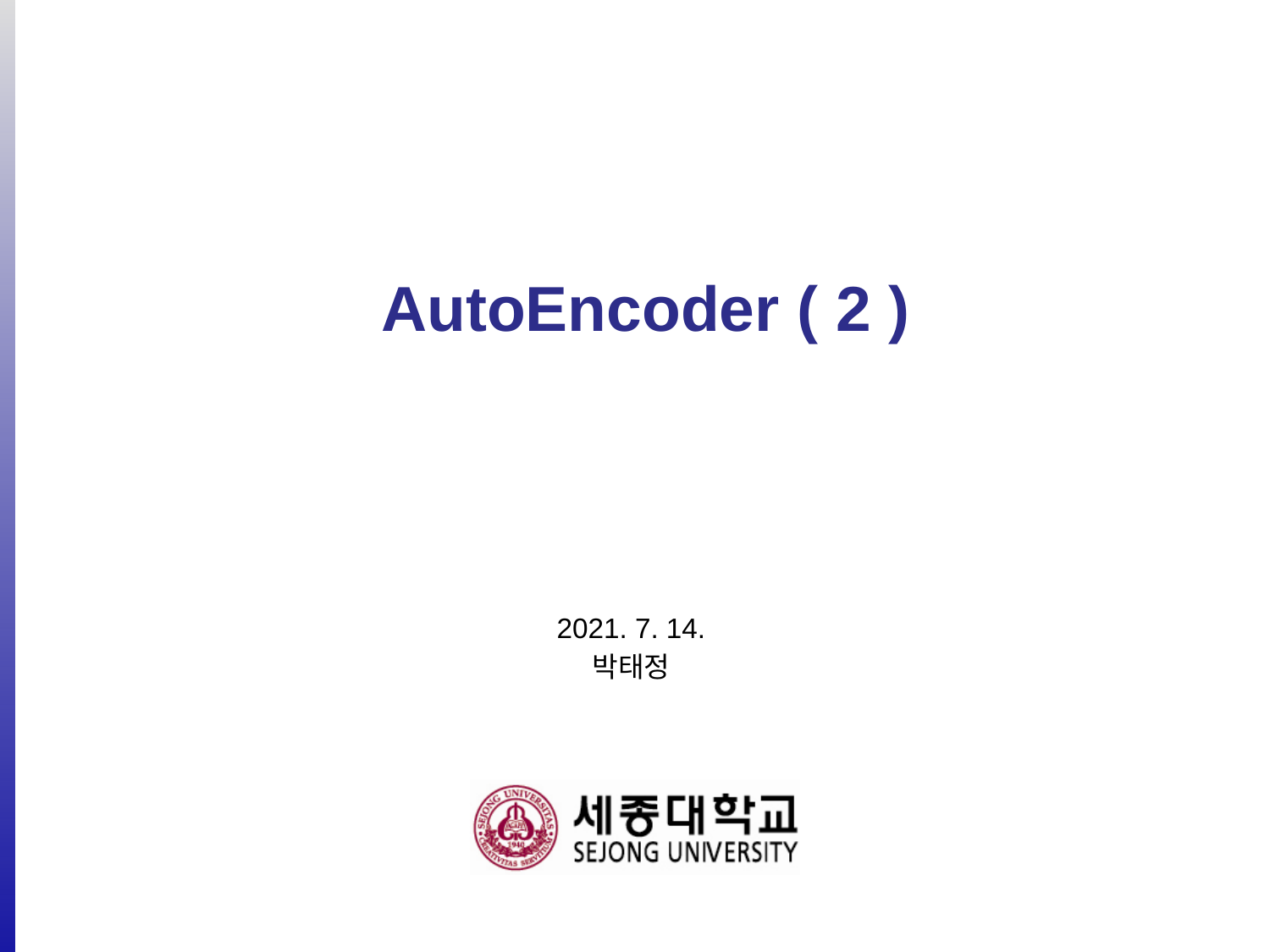

# AutoEncoder ( 2 )

2021. 7. 14.
박태정